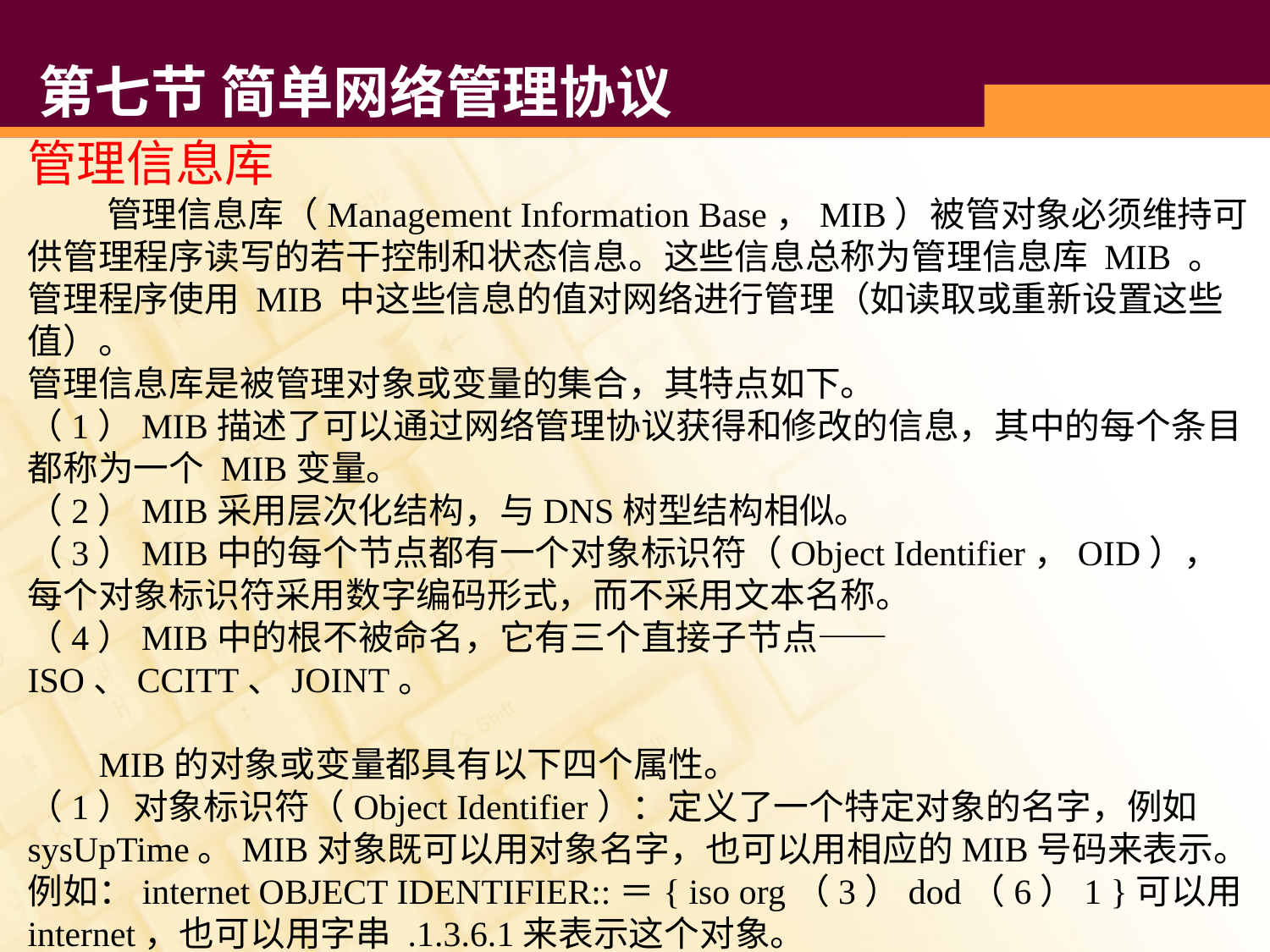

# 第七节 简单网络管理协议
管理信息库
         管理信息库（Management Information Base，MIB）被管对象必须维持可供管理程序读写的若干控制和状态信息。这些信息总称为管理信息库 MIB 。管理程序使用 MIB 中这些信息的值对网络进行管理（如读取或重新设置这些值）。
管理信息库是被管理对象或变量的集合，其特点如下。
（1）MIB描述了可以通过网络管理协议获得和修改的信息，其中的每个条目都称为一个 MIB变量。
（2）MIB采用层次化结构，与DNS树型结构相似。
（3）MIB中的每个节点都有一个对象标识符（Object Identifier，OID），每个对象标识符采用数字编码形式，而不采用文本名称。
（4）MIB中的根不被命名，它有三个直接子节点——ISO、CCITT、JOINT。

        MIB的对象或变量都具有以下四个属性。
（1）对象标识符（Object Identifier）：定义了一个特定对象的名字，例如sysUpTime。MIB对象既可以用对象名字，也可以用相应的MIB号码来表示。例如：internet OBJECT IDENTIFIER::＝{ iso org（3）dod（6）1 }可以用internet，也可以用字串 .1.3.6.1来表示这个对象。